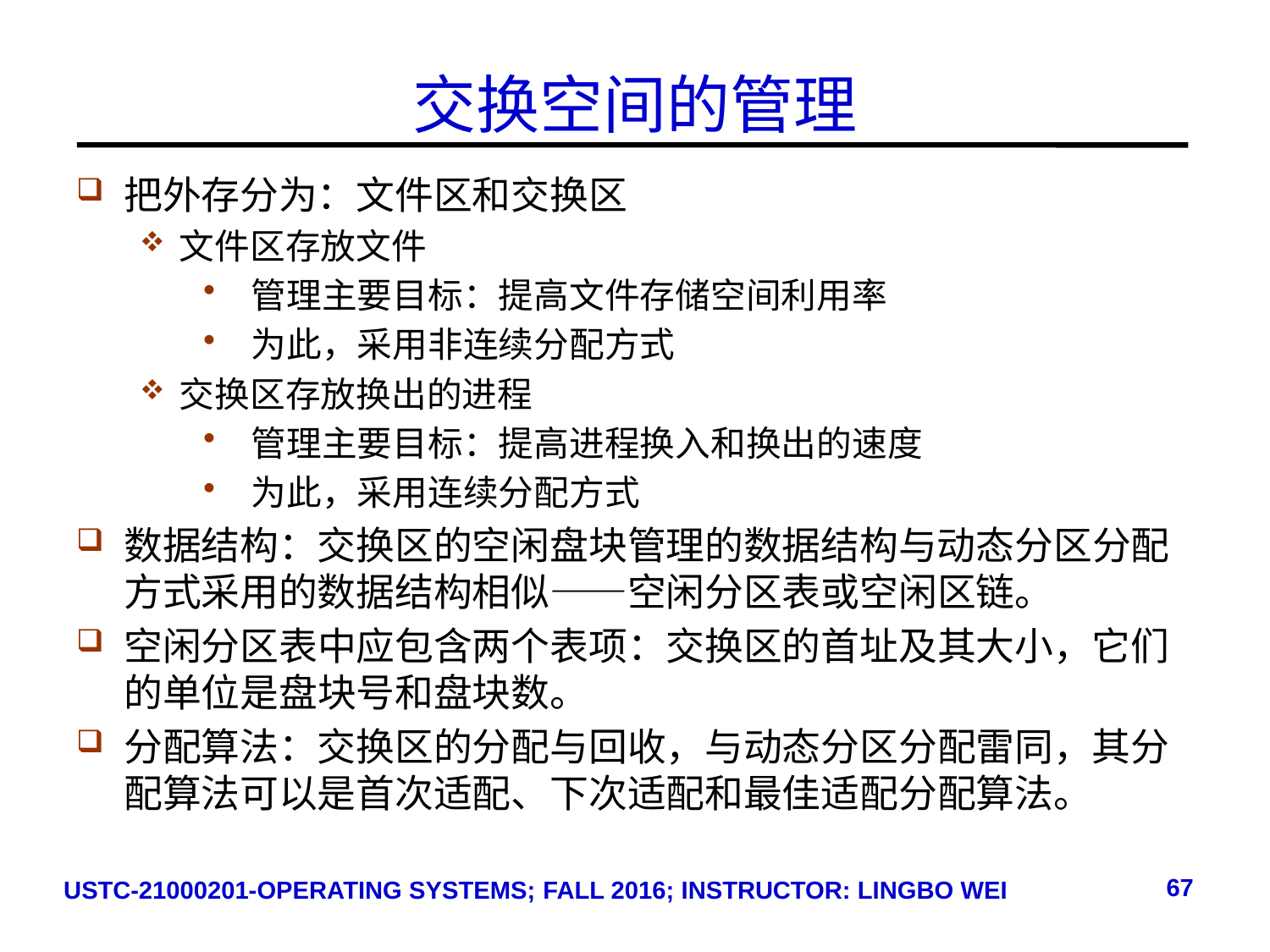

# 交换空间的管理
把外存分为：文件区和交换区
文件区存放文件
 管理主要目标：提高文件存储空间利用率
 为此，采用非连续分配方式
交换区存放换出的进程
 管理主要目标：提高进程换入和换出的速度
 为此，采用连续分配方式
数据结构：交换区的空闲盘块管理的数据结构与动态分区分配方式采用的数据结构相似——空闲分区表或空闲区链。
空闲分区表中应包含两个表项：交换区的首址及其大小，它们的单位是盘块号和盘块数。
分配算法：交换区的分配与回收，与动态分区分配雷同，其分配算法可以是首次适配、下次适配和最佳适配分配算法。
67
USTC-21000201-OPERATING SYSTEMS; FALL 2016; INSTRUCTOR: LINGBO WEI